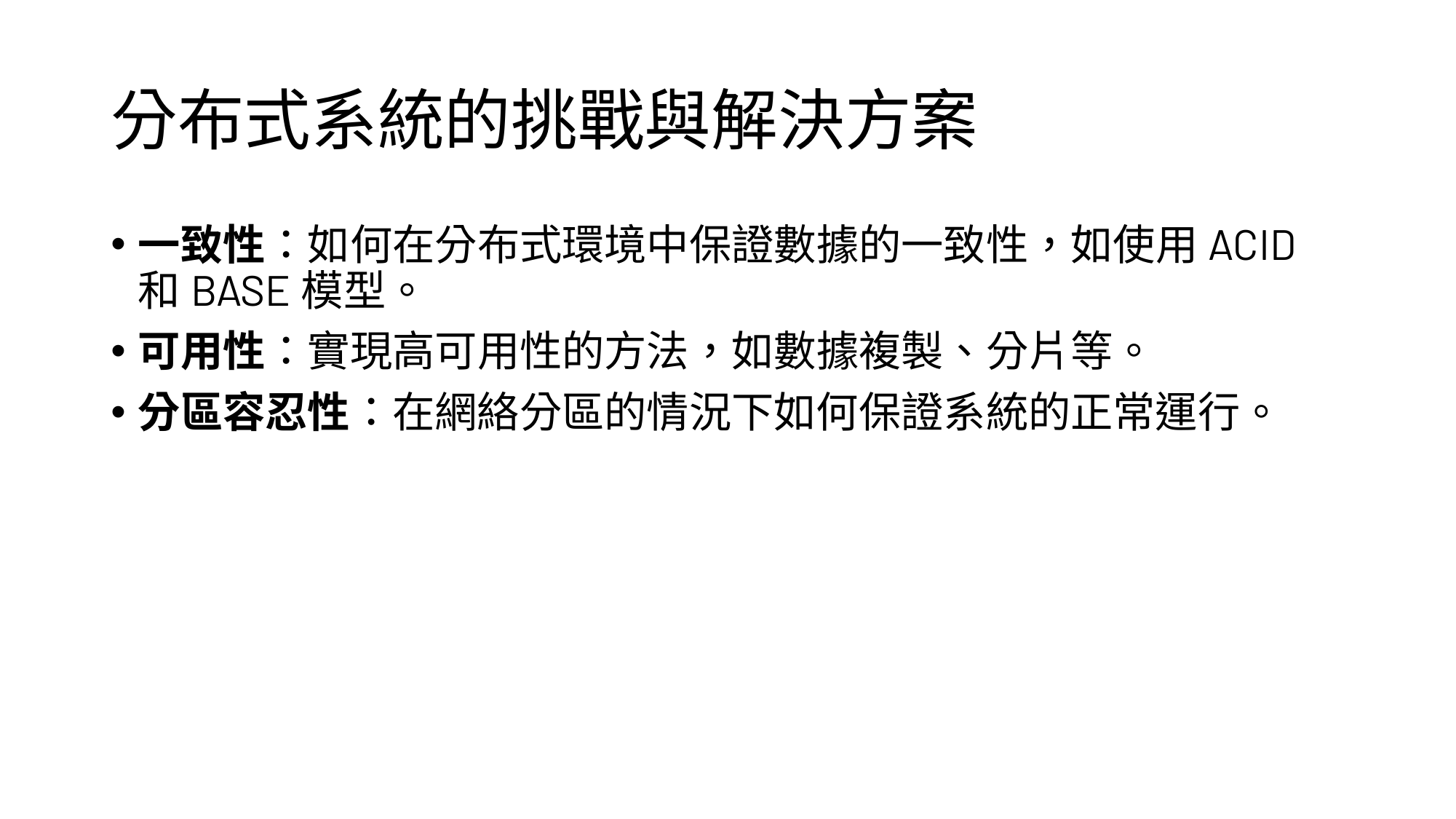

# 分布式系統的挑戰與解決方案
一致性：如何在分布式環境中保證數據的一致性，如使用ACID和BASE模型。
可用性：實現高可用性的方法，如數據複製、分片等。
分區容忍性：在網絡分區的情況下如何保證系統的正常運行。